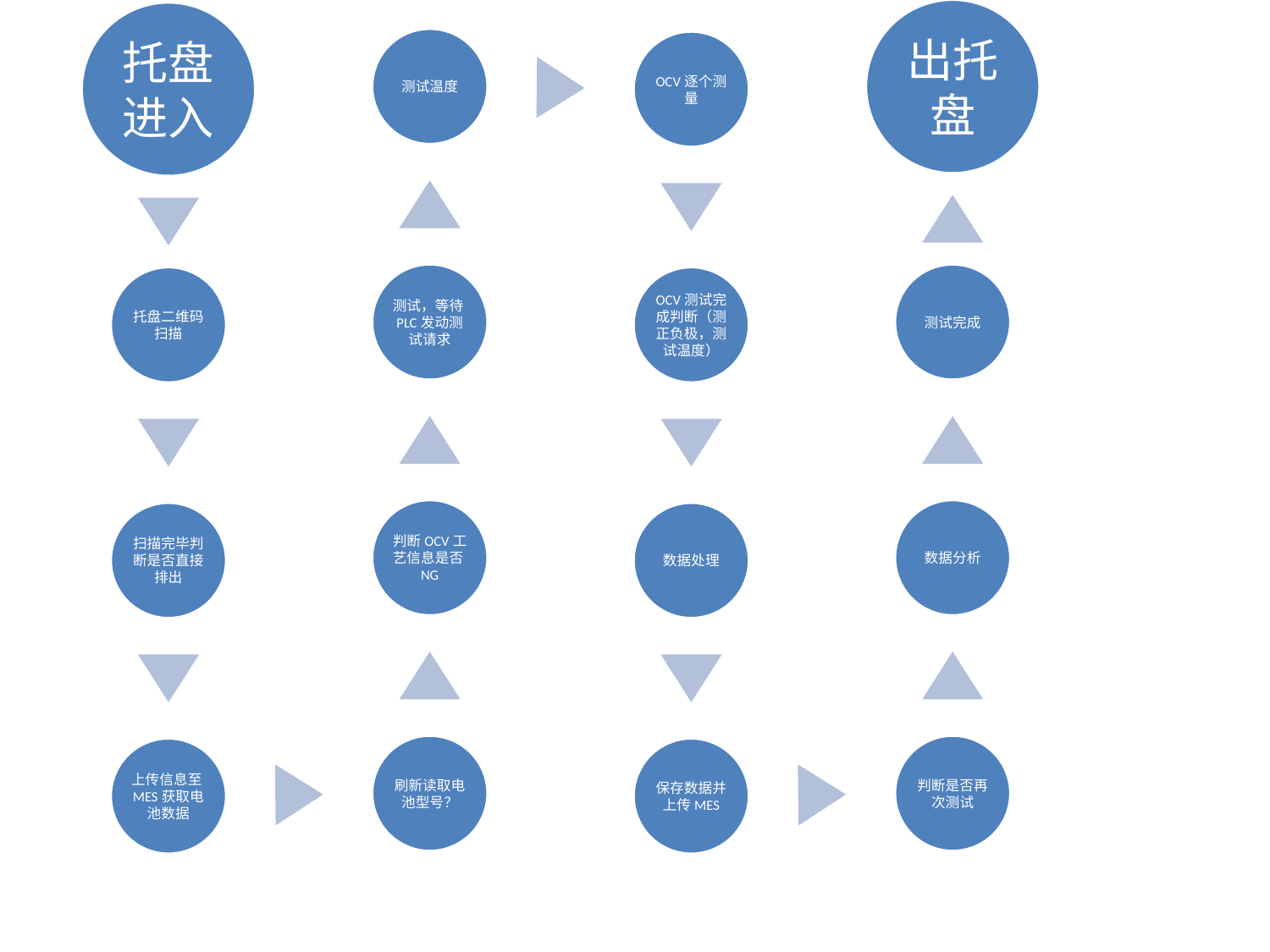

托盘进入
托盘二维码扫描
扫描完毕判断是否直接排出
上传信息至MES获取电池数据
刷新读取电池型号？
判断OCV工艺信息是否NG
测试，等待PLC发动测试请求
测试温度
OCV逐个测量
OCV测试完成判断（测正负极，测试温度）
数据处理
保存数据并上传MES
判断是否再次测试
数据分析
测试完成
出托盘